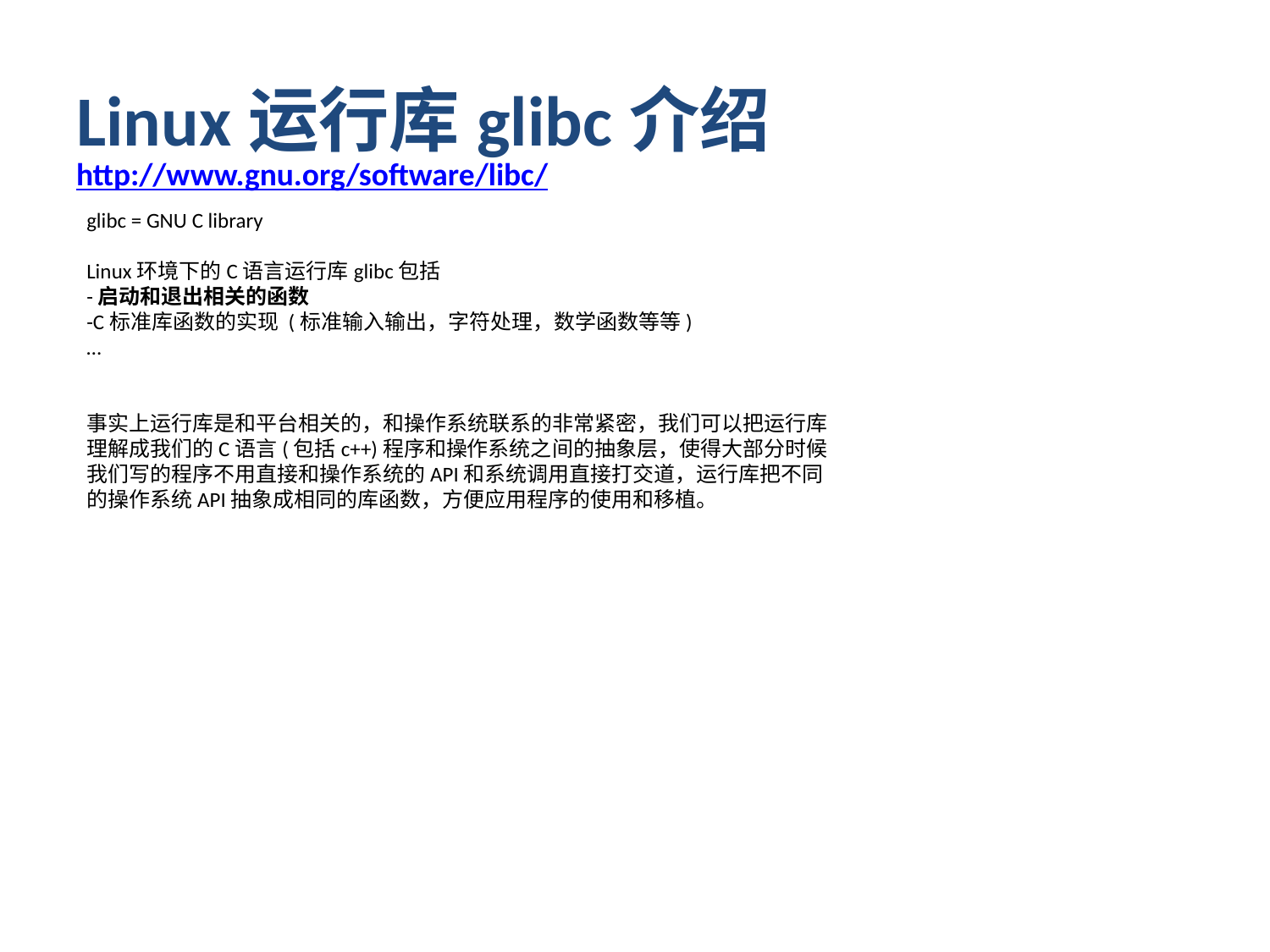

# Linux运行库glibc介绍
http://www.gnu.org/software/libc/

glibc = GNU C library

Linux环境下的C语言运行库glibc包括
-启动和退出相关的函数
-C标准库函数的实现 (标准输入输出，字符处理，数学函数等等)
…

事实上运行库是和平台相关的，和操作系统联系的非常紧密，我们可以把运行库理解成我们的C语言(包括c++)程序和操作系统之间的抽象层，使得大部分时候我们写的程序不用直接和操作系统的API和系统调用直接打交道，运行库把不同的操作系统API抽象成相同的库函数，方便应用程序的使用和移植。